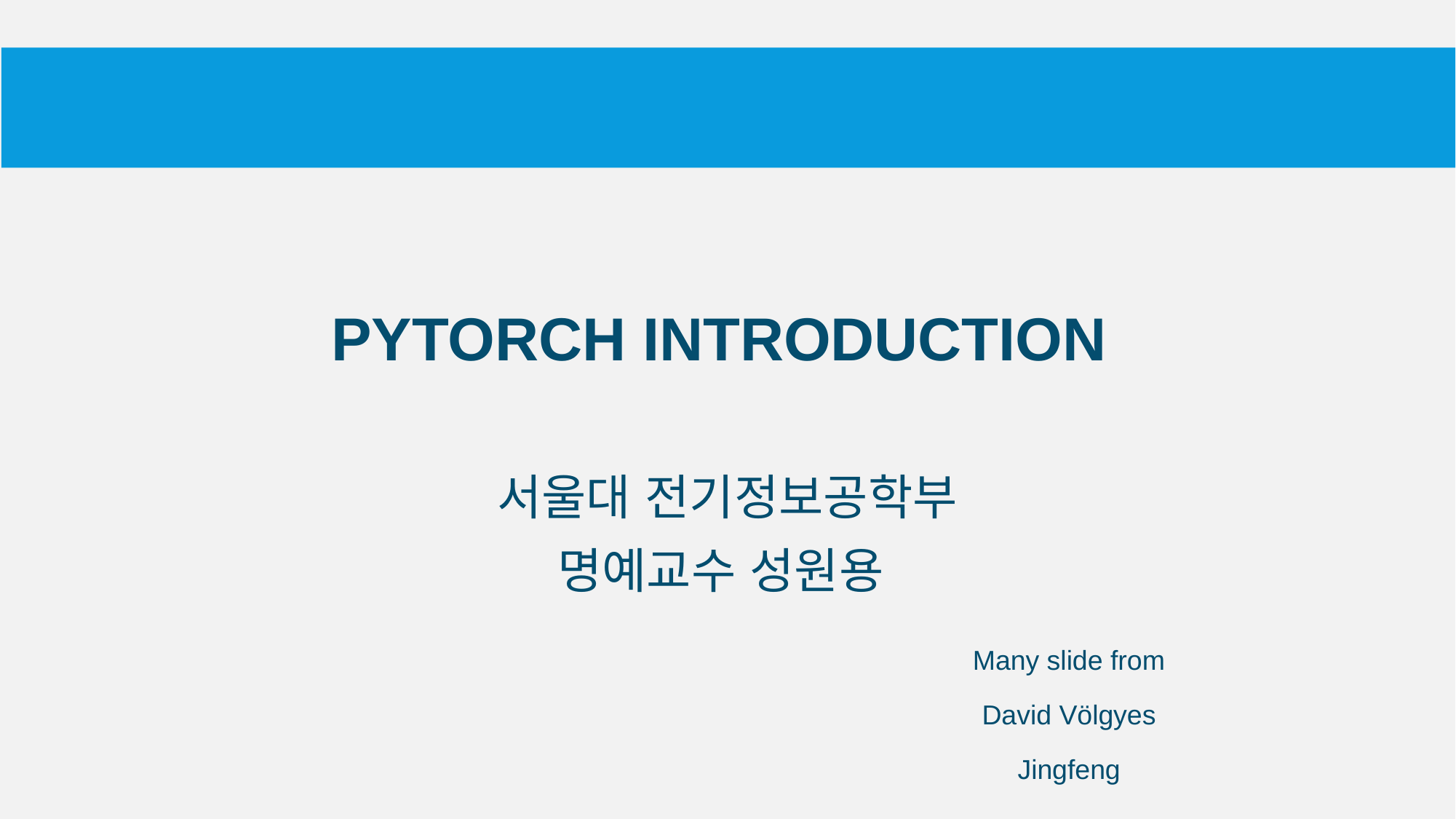

# PyTorch introduction
서울대 전기정보공학부
명예교수 성원용

Many slide from
David Völgyes
Jingfeng